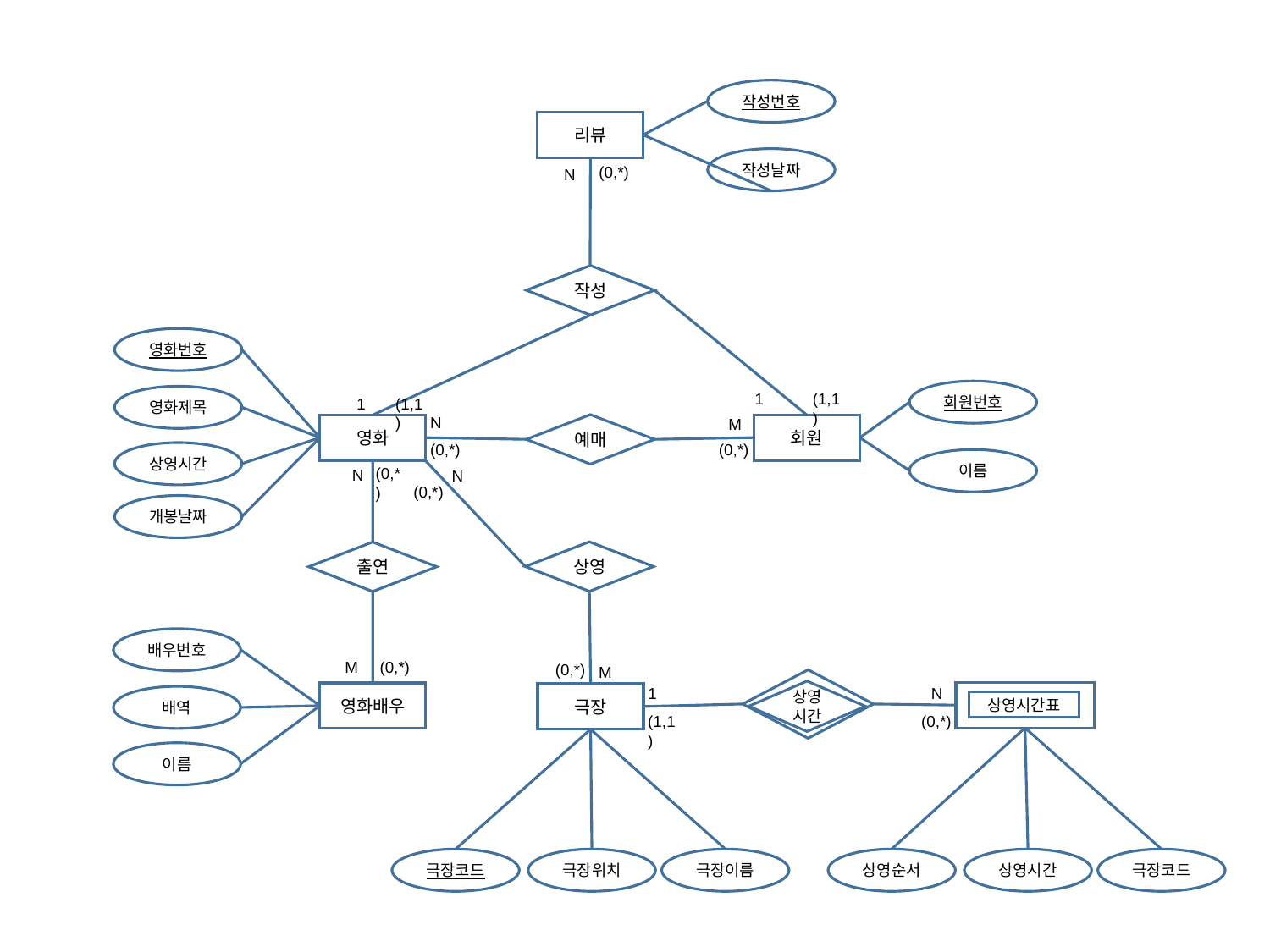

N
M
작성번호
리뷰
작성날짜
(0,*)
N
작성
영화번호
회원번호
1
(1,1)
영화제목
1
(1,1)
N
M
예매
영화
회원
(0,*)
(0,*)
상영시간
이름
(0,*)
N
N
(0,*)
개봉날짜
상영
출연
배우번호
M
(0,*)
(0,*)
M

상영시간
1
N

상영시간표
영화배우
극장
배역
(1,1)
(0,*)
이름
극장코드
극장위치
극장이름
상영순서
상영시간
극장코드